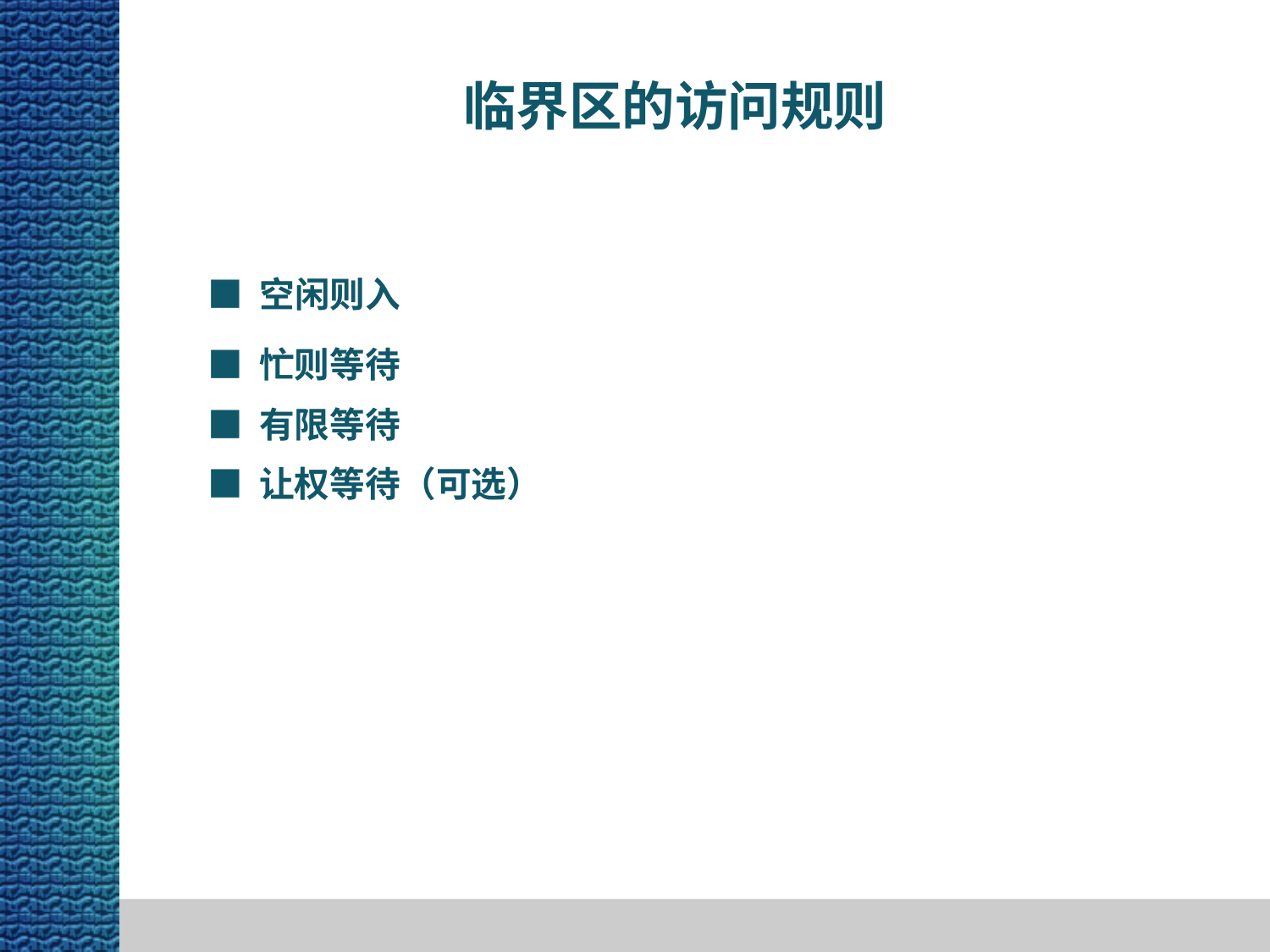

# 临界区的访问规则

■ 空闲则入
■ 忙则等待
■ 有限等待
■ 让权等待（可选）